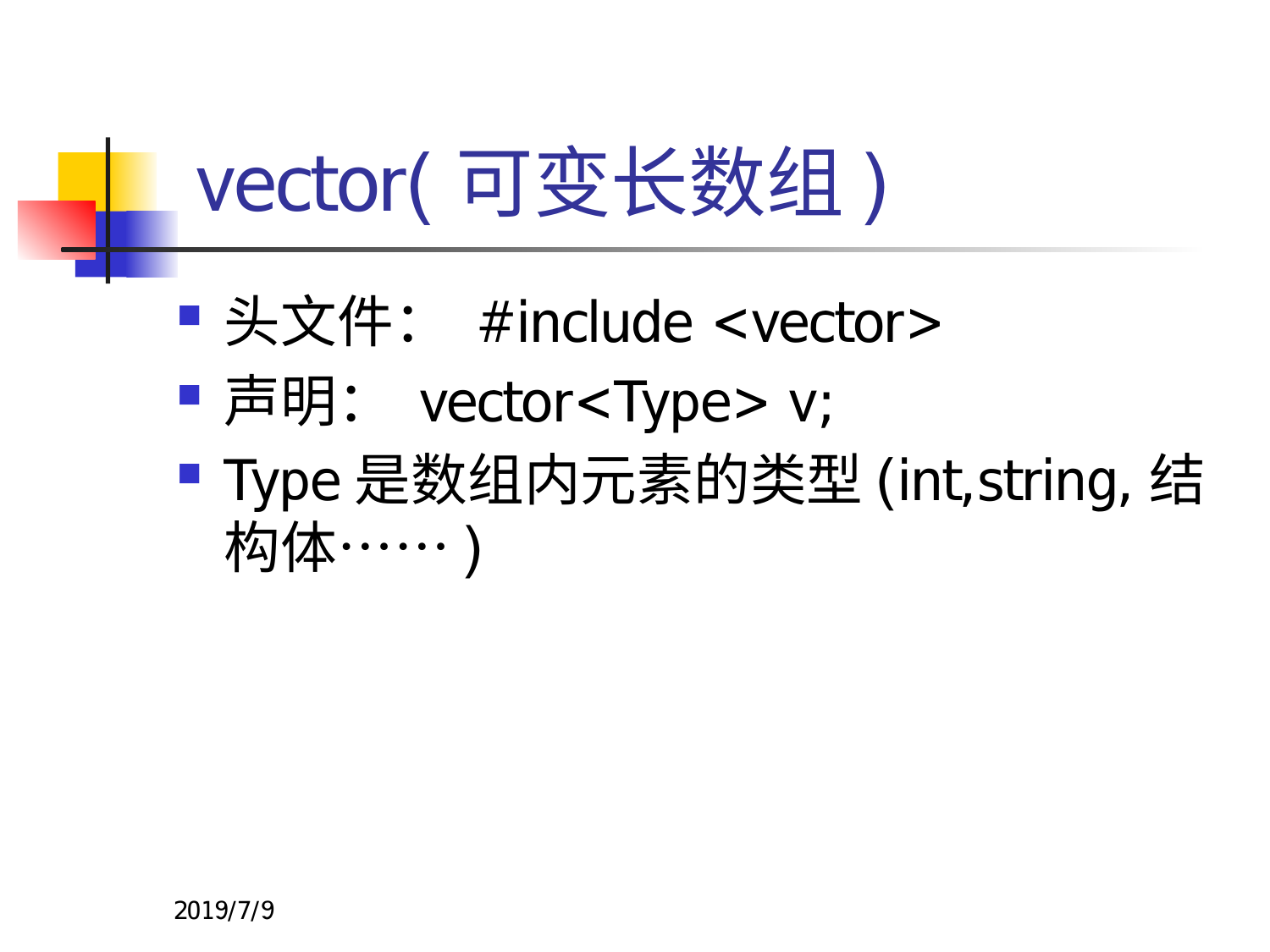

# vector(可变长数组)
头文件： #include <vector>
声明： vector<Type> v;
Type是数组内元素的类型(int,string,结构体……)

2019/7/9